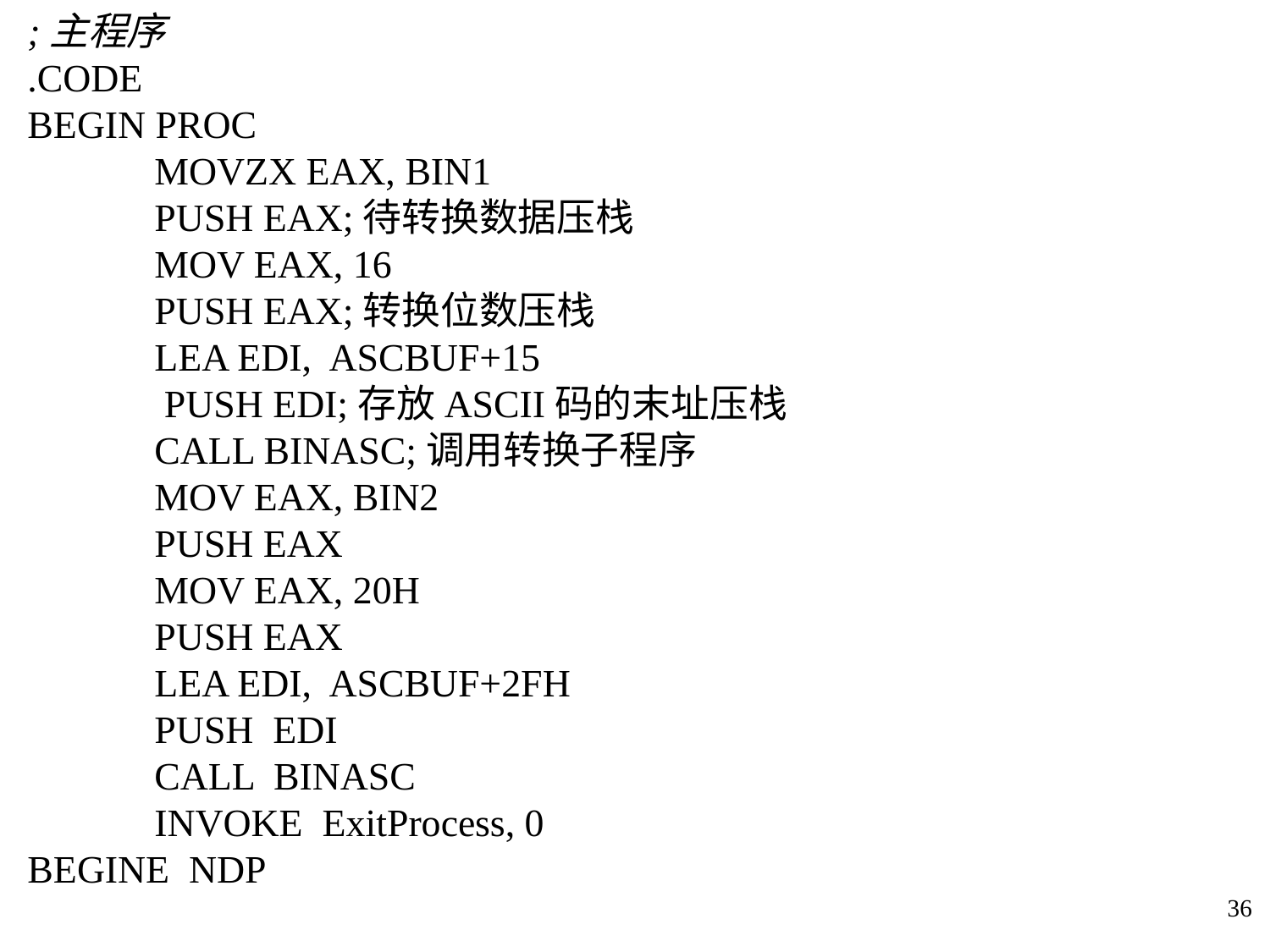

;主程序
.CODE
BEGIN PROC
	MOVZX EAX, BIN1
	PUSH EAX;待转换数据压栈
	MOV EAX, 16
	PUSH EAX;转换位数压栈
	LEA EDI,  ASCBUF+15
	 PUSH EDI;存放ASCII码的末址压栈
	CALL BINASC;调用转换子程序
	MOV EAX, BIN2
	PUSH EAX
	MOV EAX, 20H
	PUSH EAX
	LEA EDI,  ASCBUF+2FH
	PUSH  EDI
	CALL  BINASC
	INVOKE  ExitProcess, 0
BEGINE  NDP
36